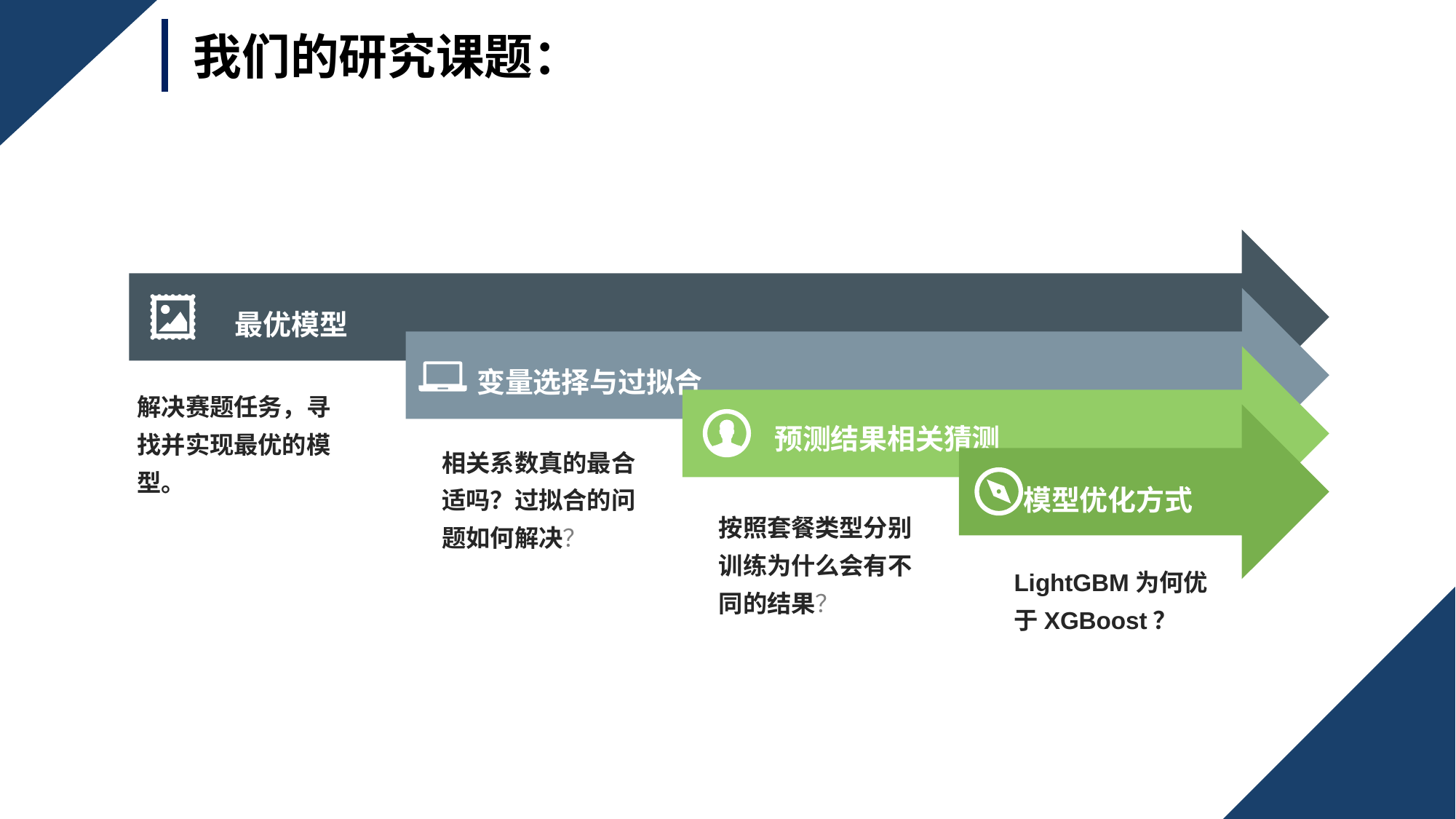

我们的研究课题：

最优模型

变量选择与过拟合

相关系数真的最合适吗？过拟合的问题如何解决？

预测结果相关猜测

按照套餐类型分别训练为什么会有不同的结果？
解决赛题任务，寻找并实现最优的模型。

模型优化方式

LightGBM为何优于XGBoost？